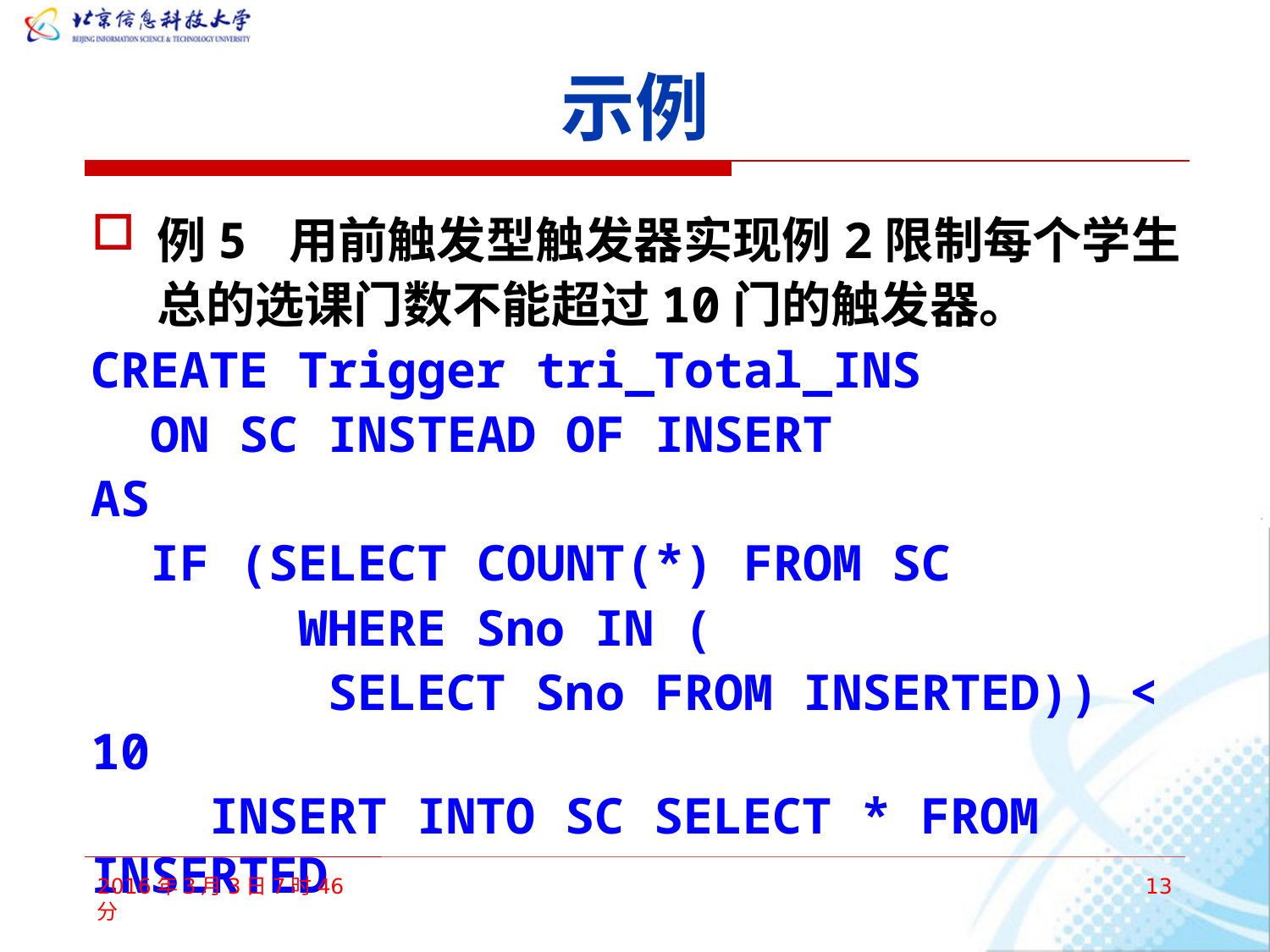

# 示例
例5 用前触发型触发器实现例2限制每个学生总的选课门数不能超过10门的触发器。
CREATE Trigger tri_Total_INS
  ON SC INSTEAD OF INSERT
AS
  IF (SELECT COUNT(*) FROM SC
       WHERE Sno IN (
        SELECT Sno FROM INSERTED)) < 10
    INSERT INTO SC SELECT * FROM INSERTED
2016年3月3日7时46分
13